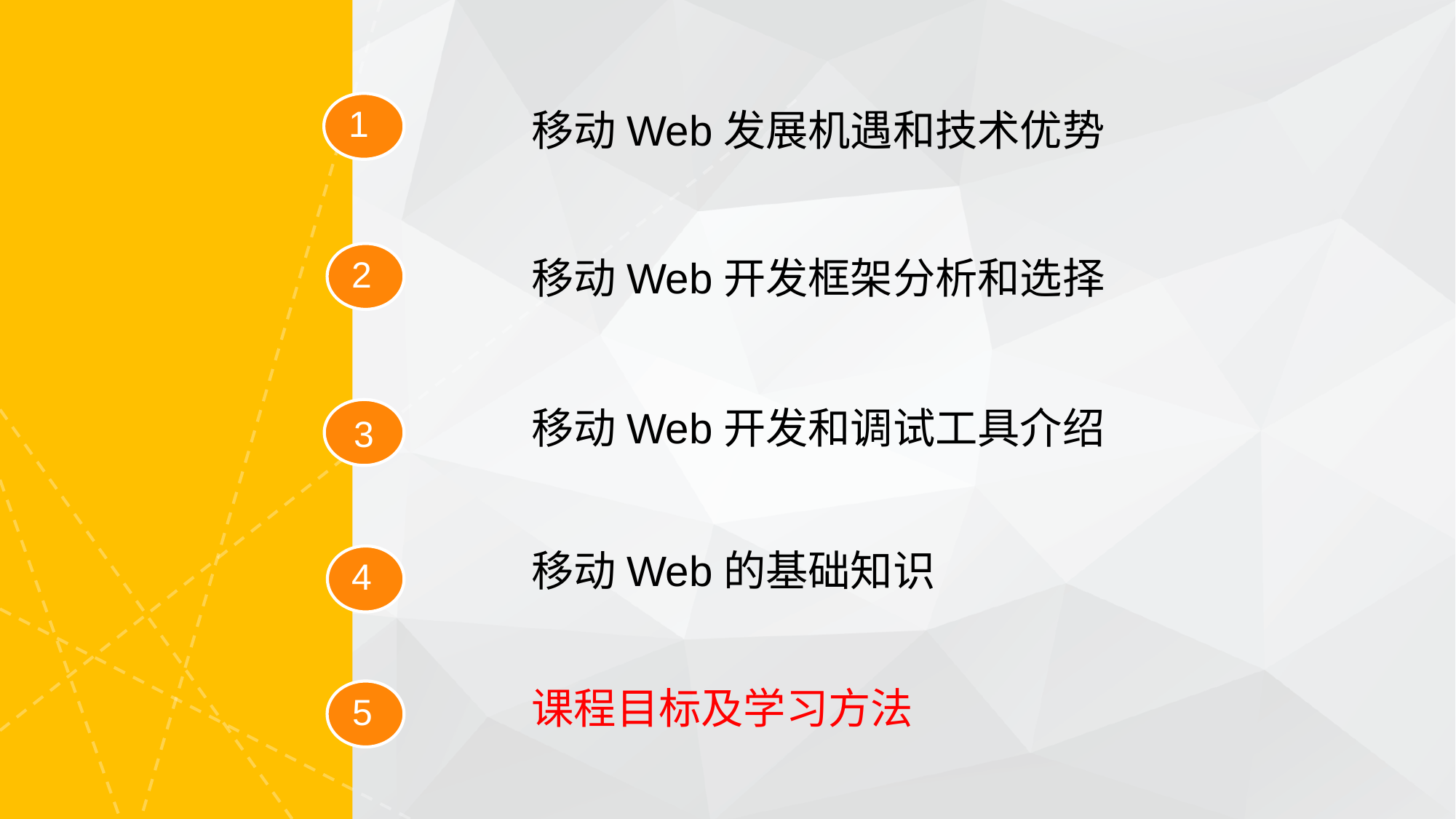

移动Web发展机遇和技术优势
移动Web开发框架分析和选择
移动Web开发和调试工具介绍
移动Web的基础知识
课程目标及学习方法